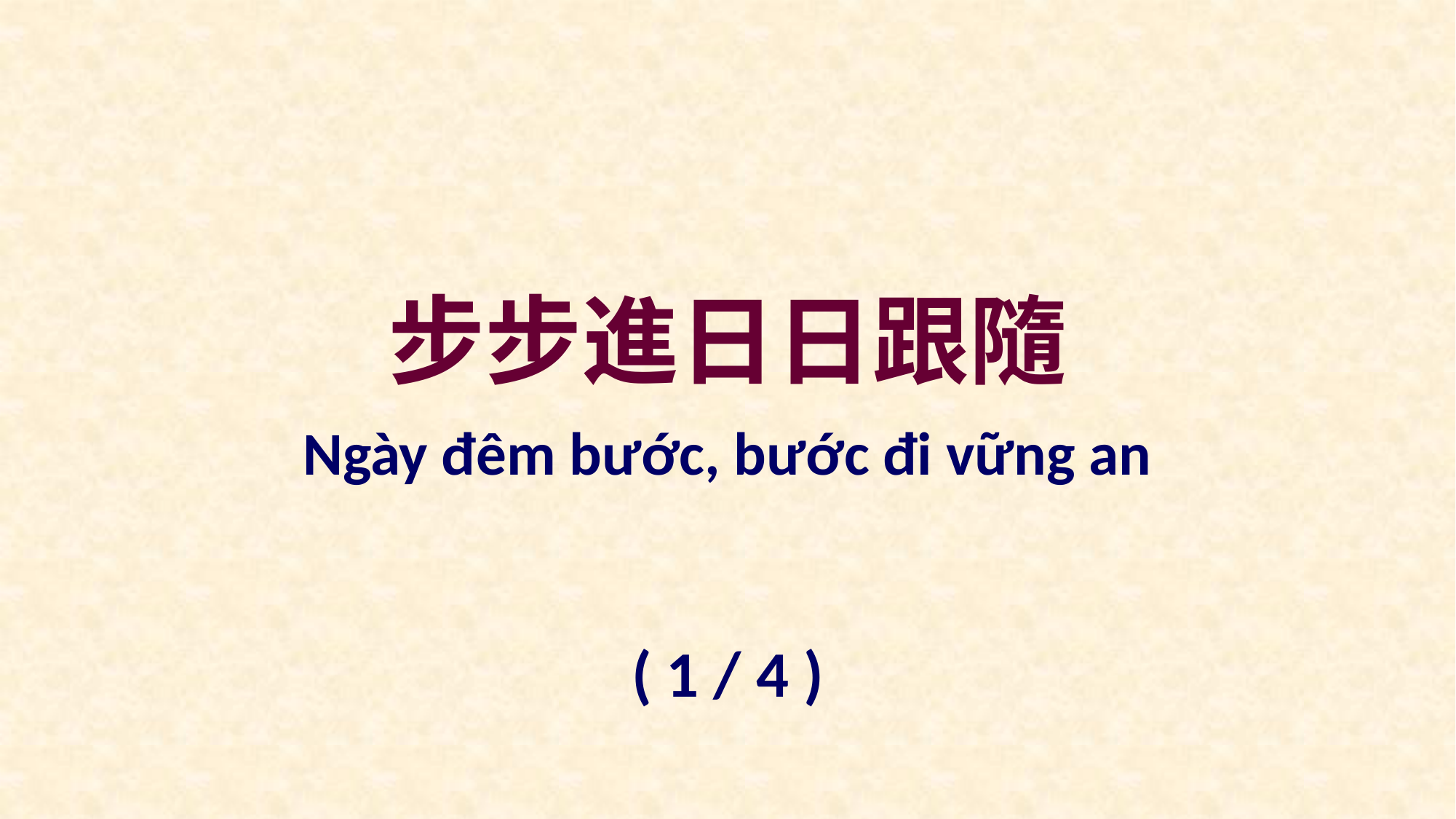

步步進日日跟隨
Ngày đêm bước, bước đi vững an
( 1 / 4 )